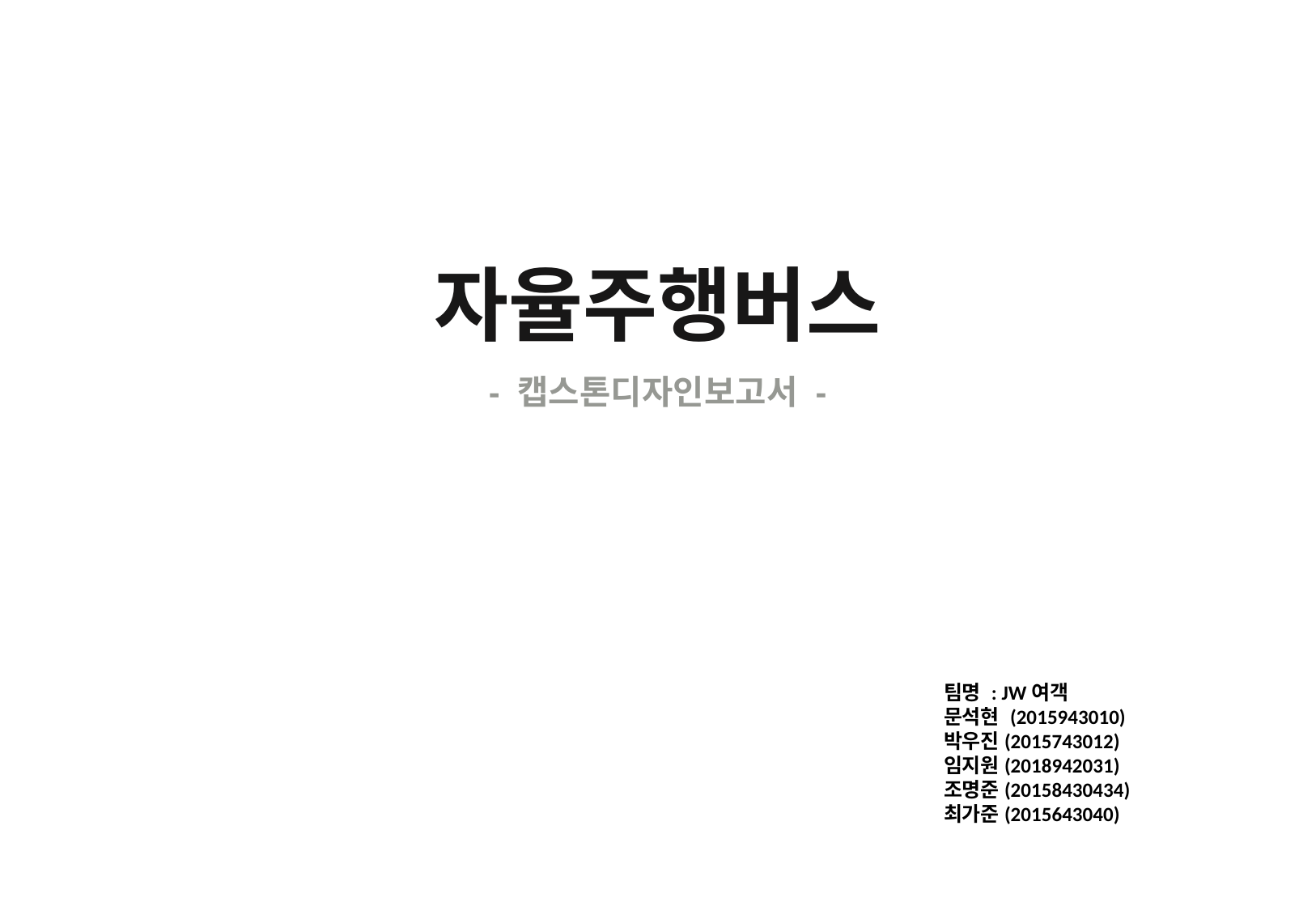

자율주행버스
- 캡스톤디자인보고서 -
팀명 : JW여객
문석현 (2015943010)
박우진(2015743012)
임지원(2018942031)
조명준(20158430434)
최가준(2015643040)